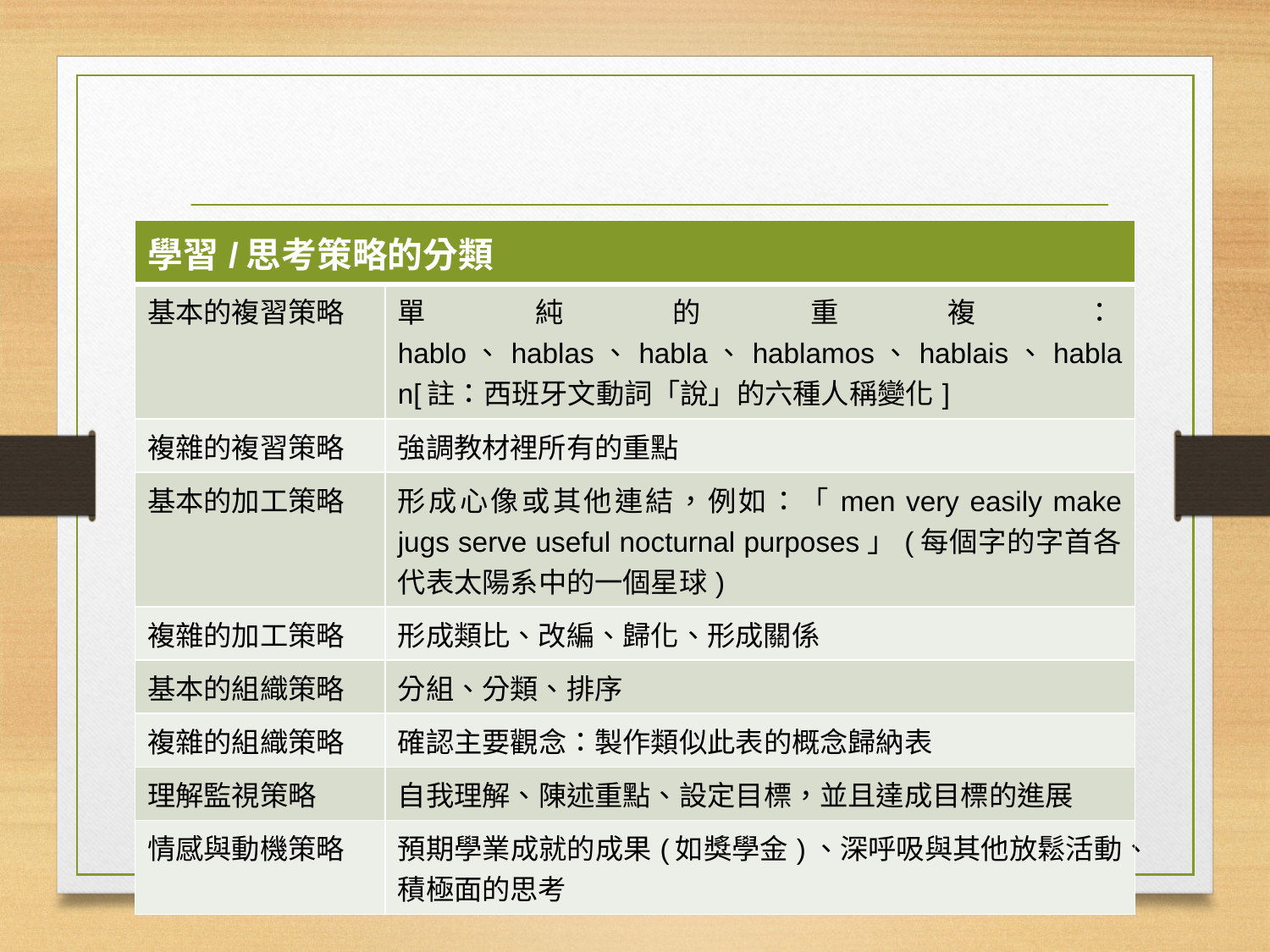

#
| 學習/思考策略的分類 |  |
| --- | --- |
| 基本的複習策略 | 單純的重複：hablo、hablas、habla、hablamos、hablais、hablan[註：西班牙文動詞「說」的六種人稱變化] |
| 複雜的複習策略 | 強調教材裡所有的重點 |
| 基本的加工策略 | 形成心像或其他連結，例如：「men very easily make jugs serve useful nocturnal purposes」(每個字的字首各代表太陽系中的一個星球) |
| 複雜的加工策略 | 形成類比、改編、歸化、形成關係 |
| 基本的組織策略 | 分組、分類、排序 |
| 複雜的組織策略 | 確認主要觀念：製作類似此表的概念歸納表 |
| 理解監視策略 | 自我理解、陳述重點、設定目標，並且達成目標的進展 |
| 情感與動機策略 | 預期學業成就的成果(如獎學金)、深呼吸與其他放鬆活動、積極面的思考 |